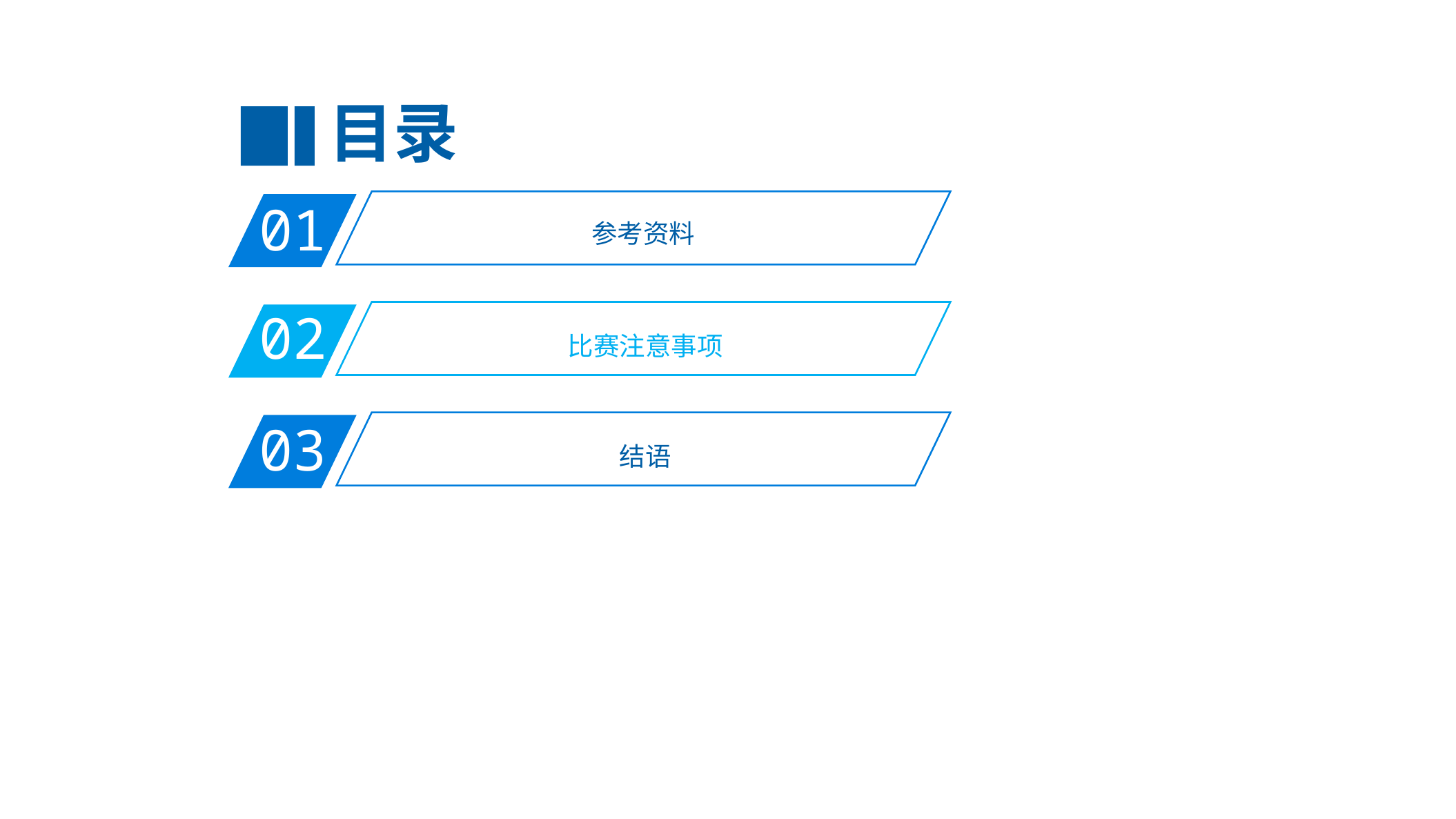

目录

01

参考资料
02

比赛注意事项
03

结语